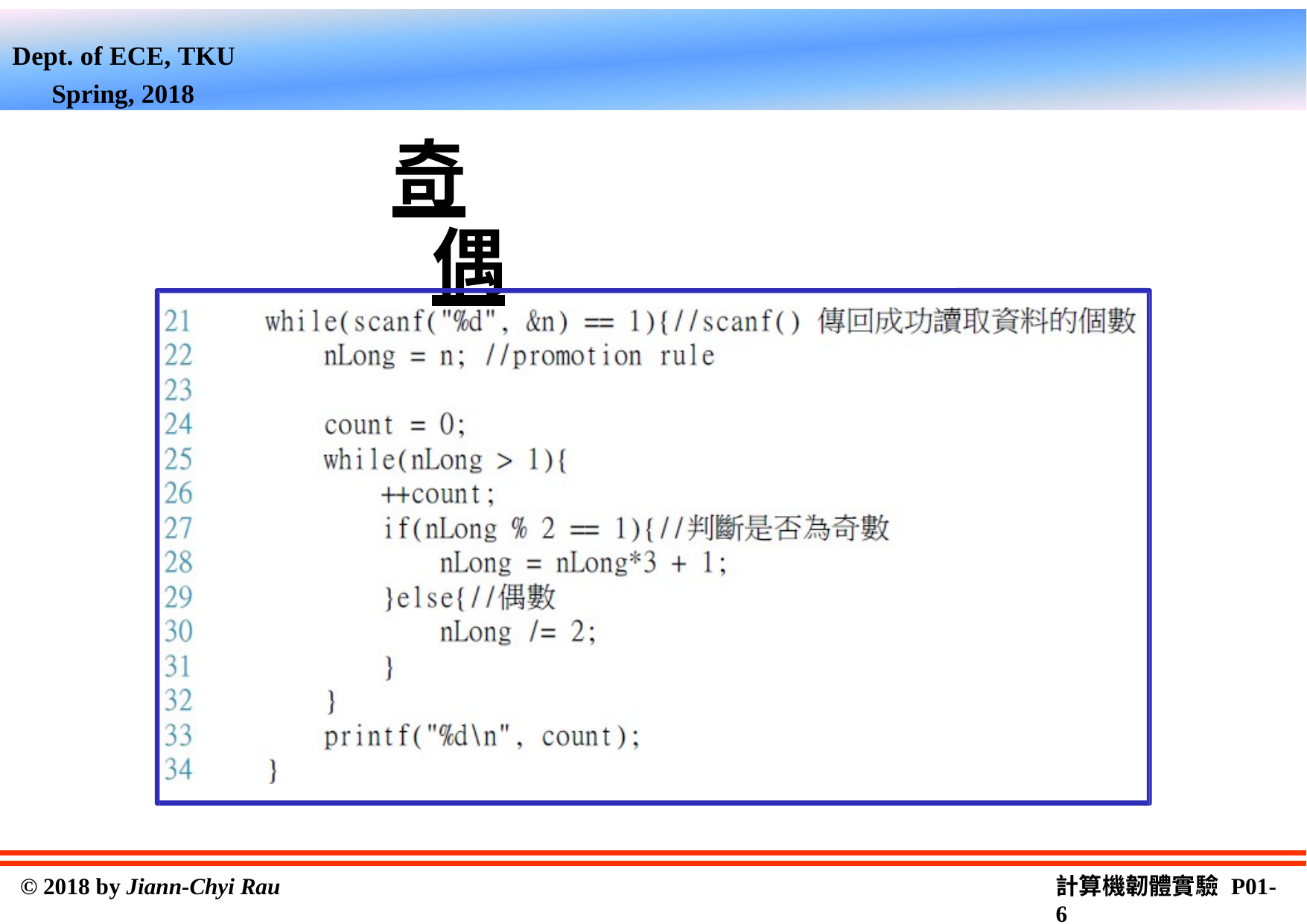

Dept. of ECE, TKU Spring, 2018
奇偶數的判定

計算機韌體實驗 P01-6
© 2018 by Jiann-Chyi Rau